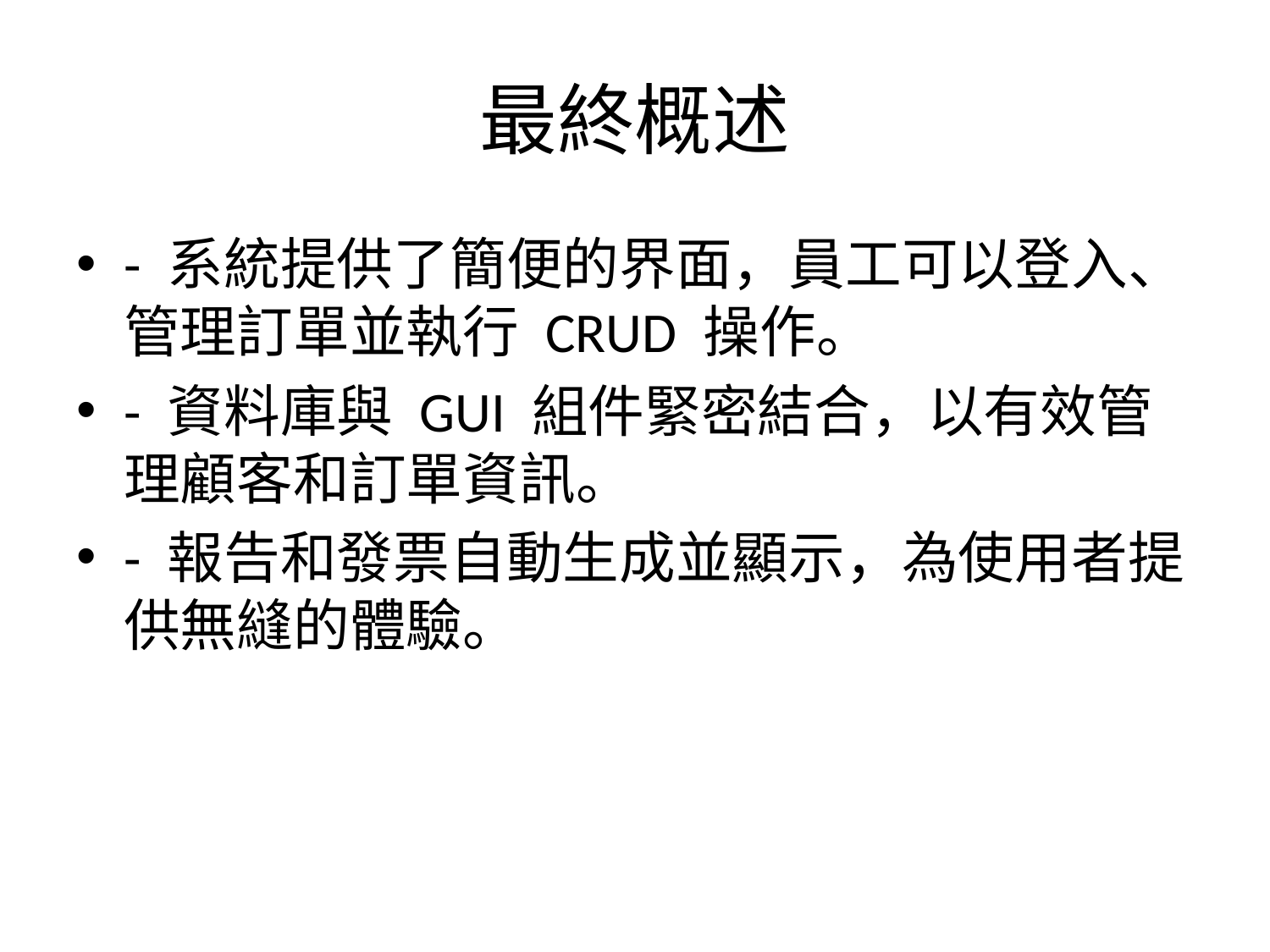

# 最終概述
- 系統提供了簡便的界面，員工可以登入、管理訂單並執行 CRUD 操作。
- 資料庫與 GUI 組件緊密結合，以有效管理顧客和訂單資訊。
- 報告和發票自動生成並顯示，為使用者提供無縫的體驗。